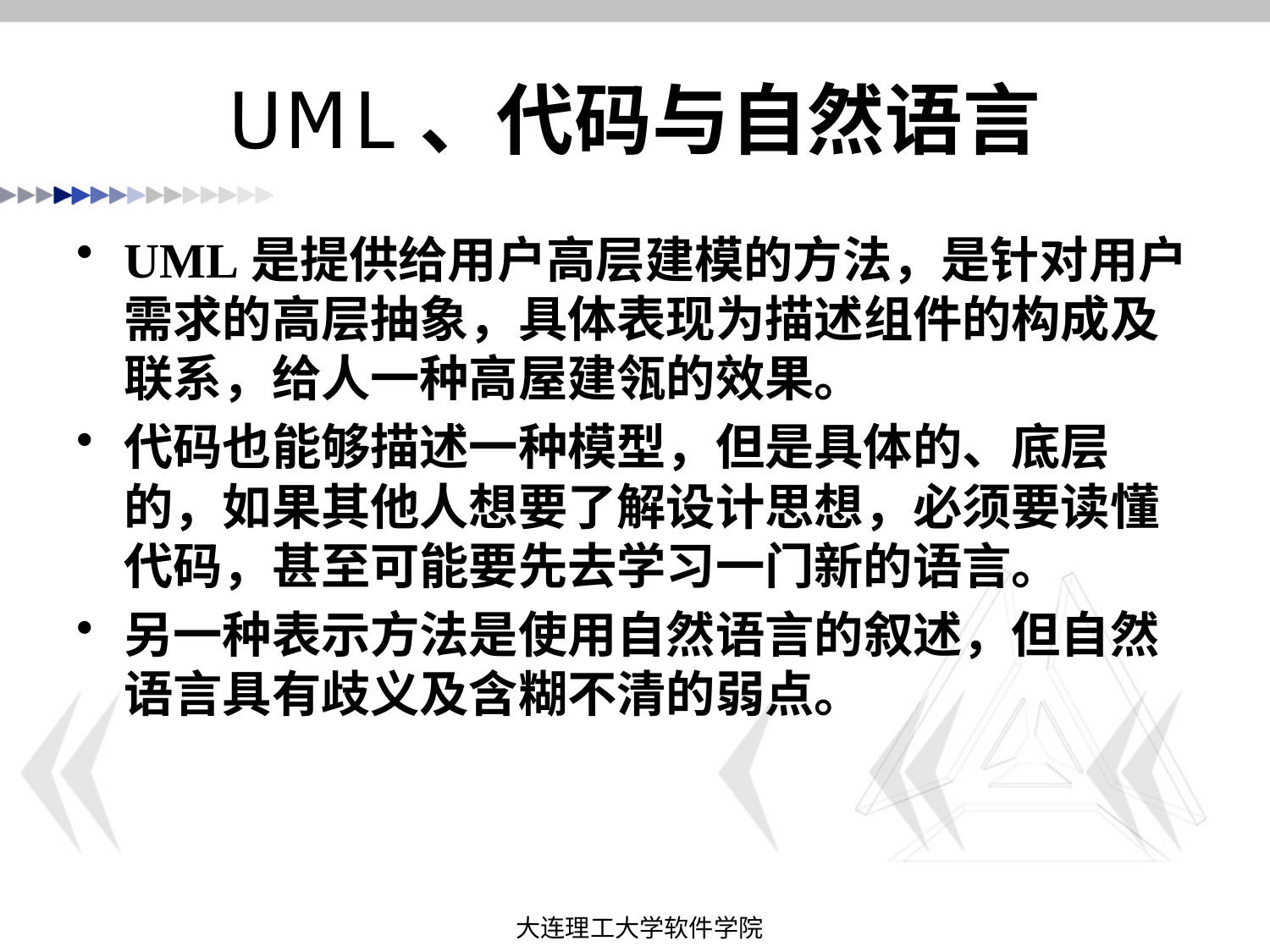

# UML、代码与自然语言
UML是提供给用户高层建模的方法，是针对用户需求的高层抽象，具体表现为描述组件的构成及联系，给人一种高屋建瓴的效果。
代码也能够描述一种模型，但是具体的、底层的，如果其他人想要了解设计思想，必须要读懂代码，甚至可能要先去学习一门新的语言。
另一种表示方法是使用自然语言的叙述，但自然语言具有歧义及含糊不清的弱点。

大连理工大学软件学院
13